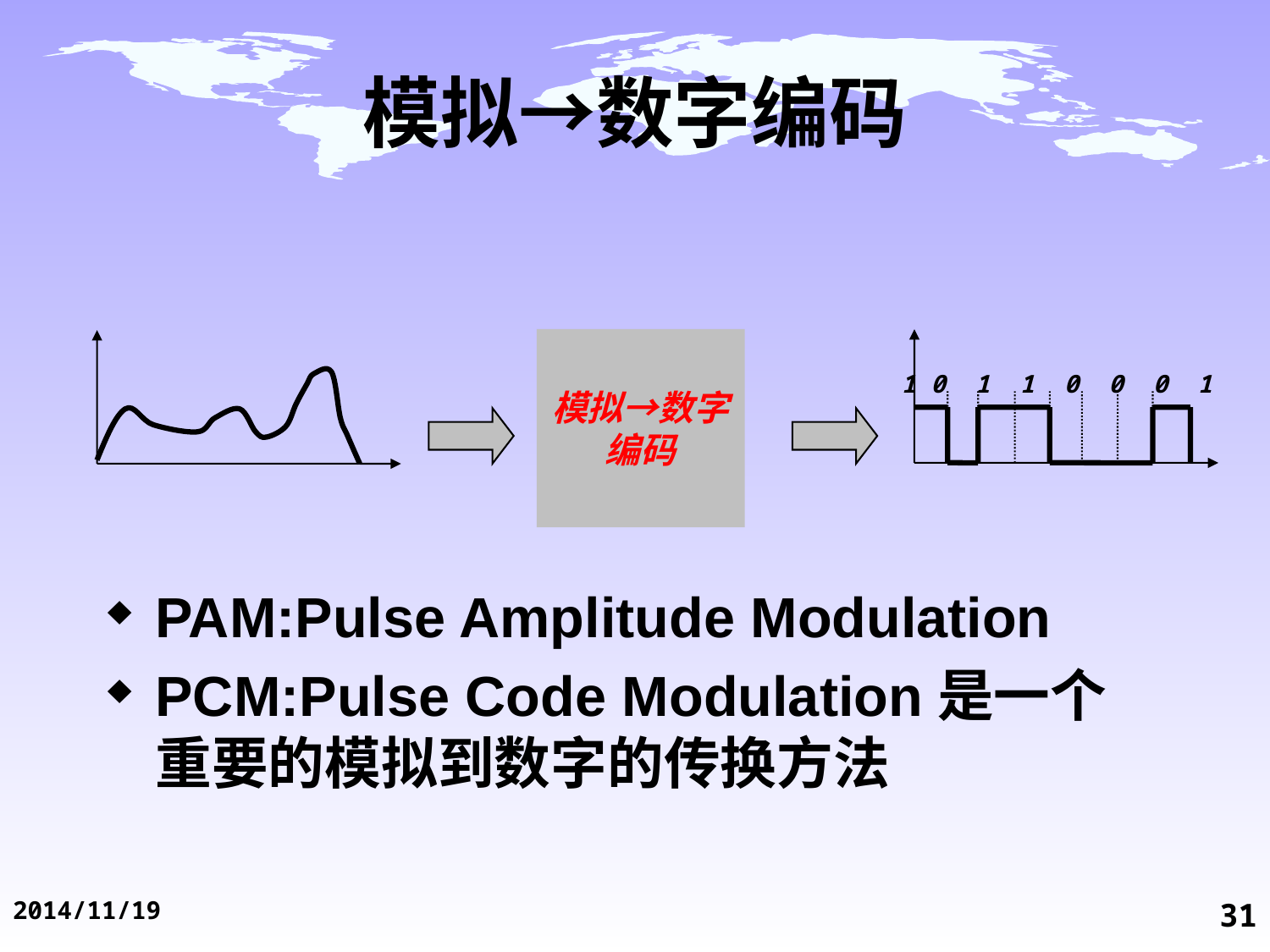

# 模拟→数字编码

1 0  1  1  0  0  0  1

模拟→数字
编码

PAM:Pulse Amplitude Modulation
PCM:Pulse Code Modulation是一个重要的模拟到数字的传换方法
2014/11/19
31